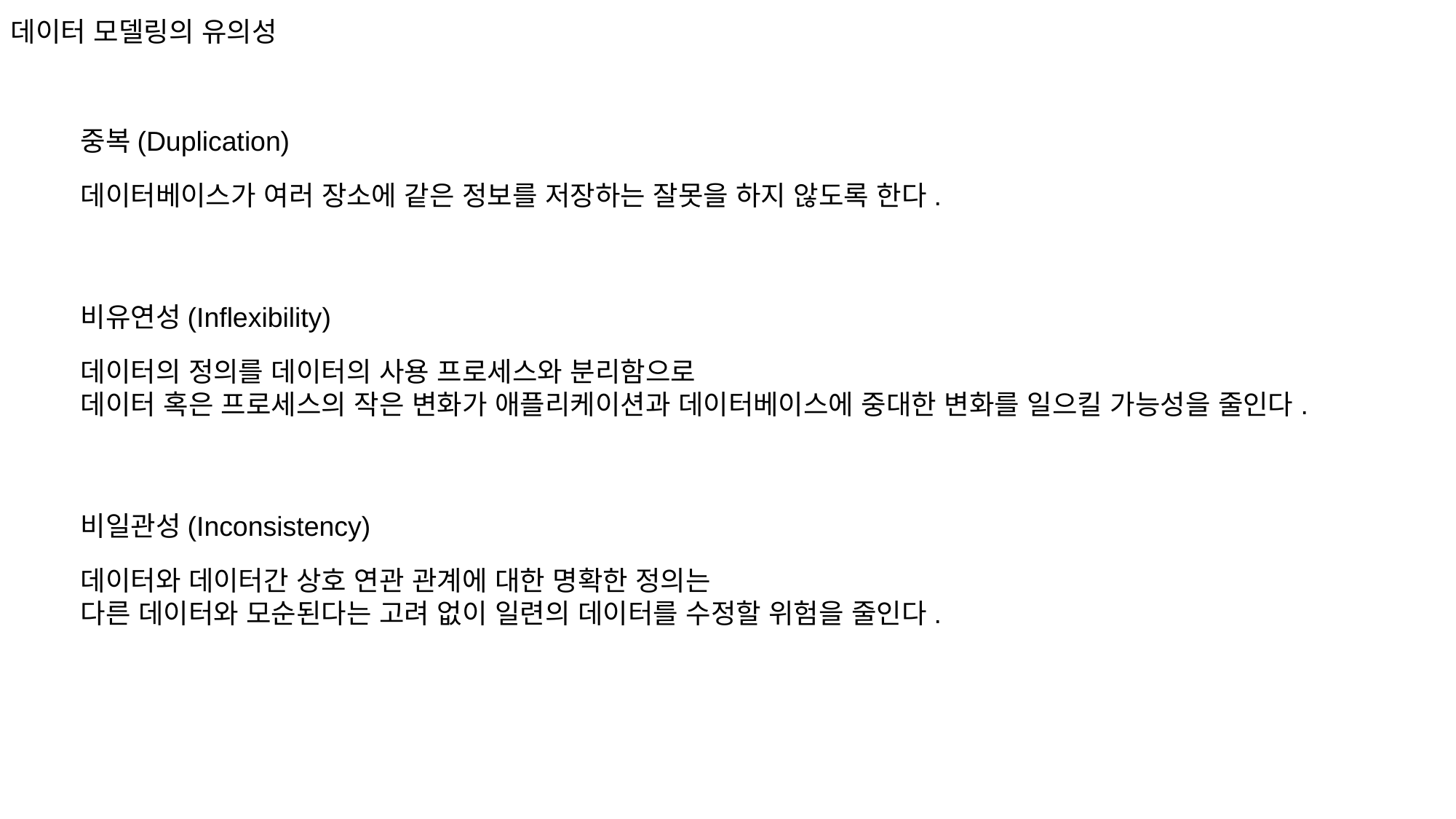

데이터 모델링의 유의성
중복(Duplication)
데이터베이스가 여러 장소에 같은 정보를 저장하는 잘못을 하지 않도록 한다.
비유연성(Inflexibility)
데이터의 정의를 데이터의 사용 프로세스와 분리함으로
데이터 혹은 프로세스의 작은 변화가 애플리케이션과 데이터베이스에 중대한 변화를 일으킬 가능성을 줄인다.
비일관성(Inconsistency)
데이터와 데이터간 상호 연관 관계에 대한 명확한 정의는
다른 데이터와 모순된다는 고려 없이 일련의 데이터를 수정할 위험을 줄인다.